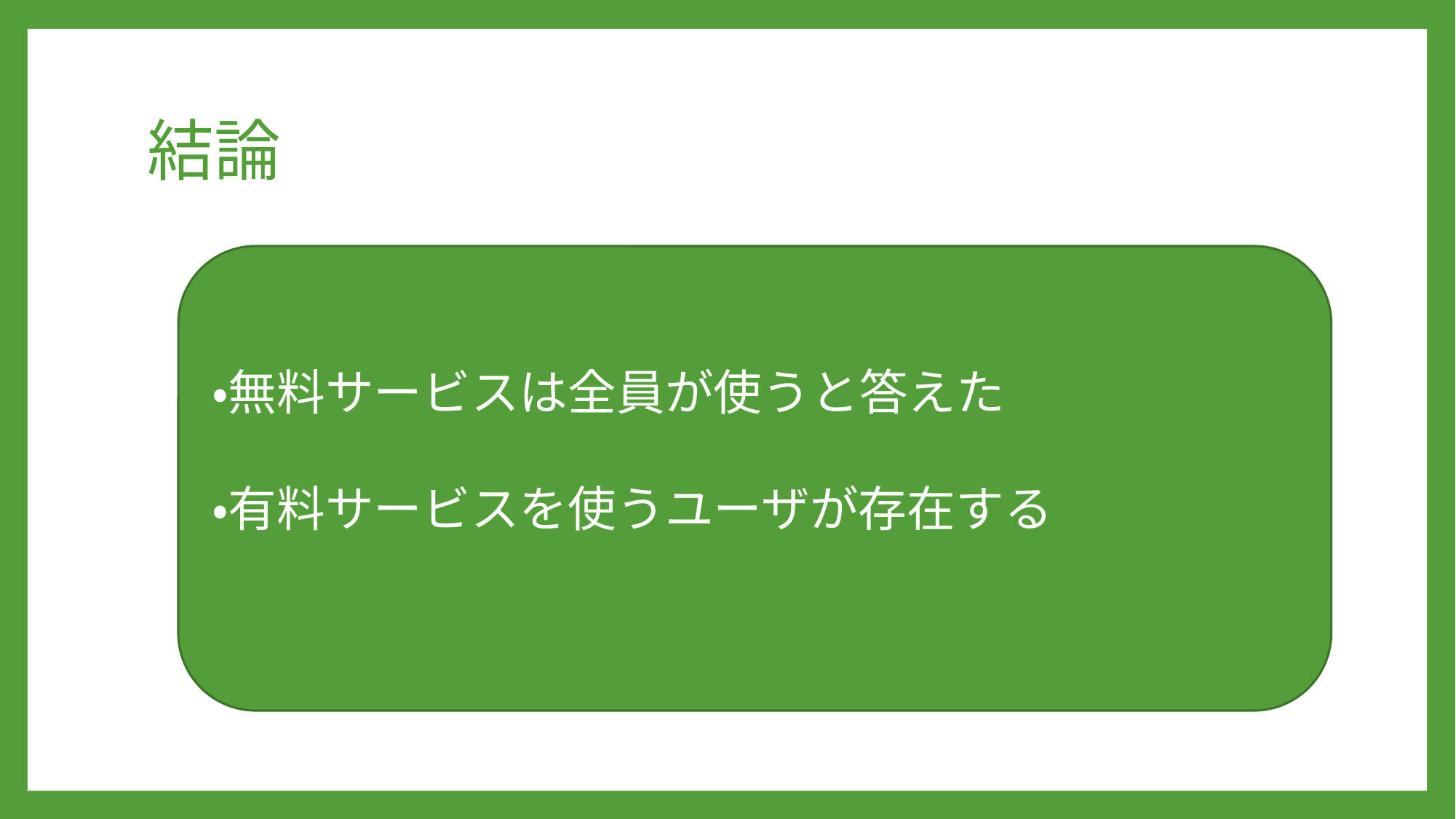

# 結論
・無料サービスは全員が使うと答えた

・有料サービスを使うユーザが存在する